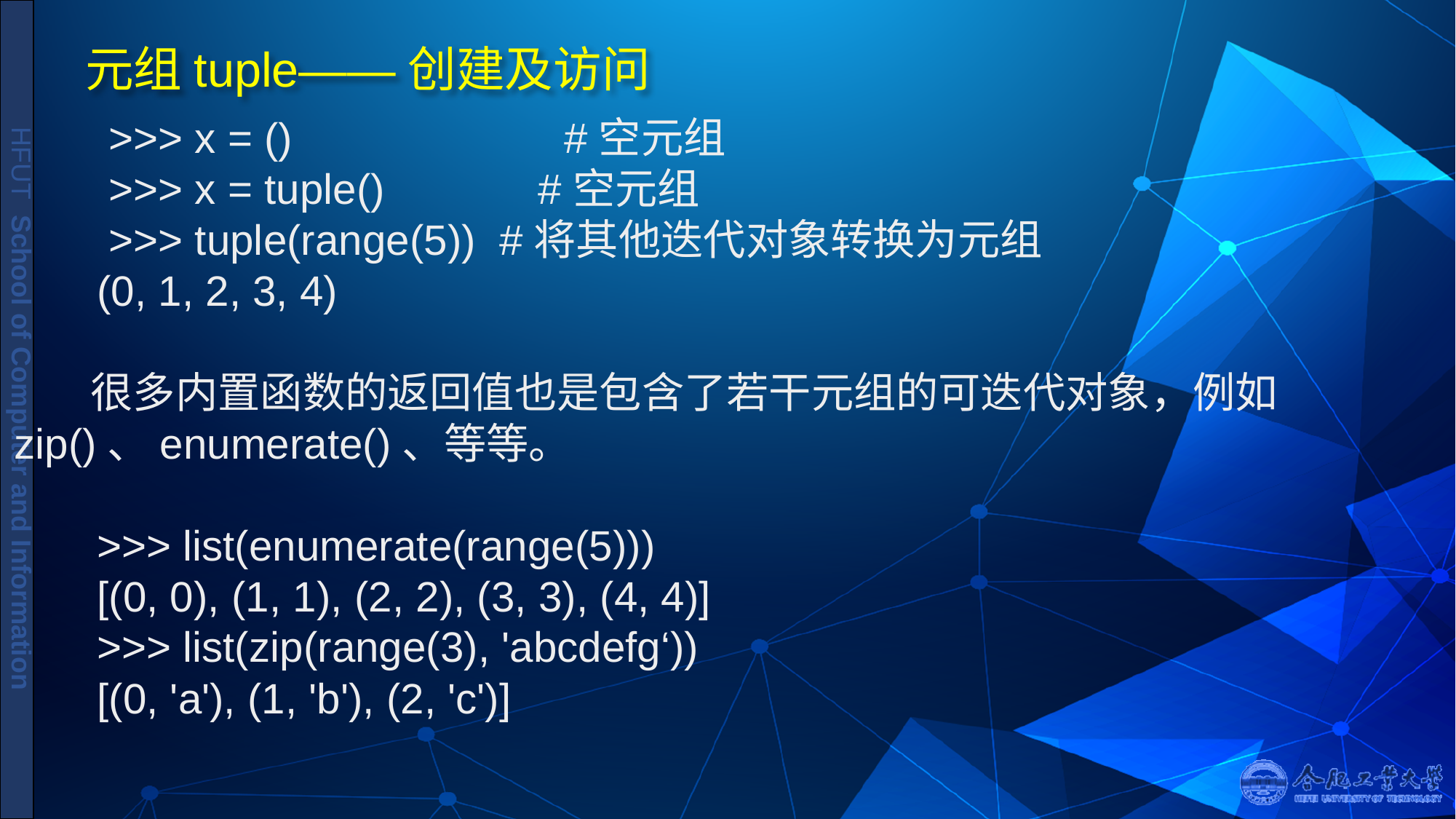

# 元组tuple——创建及访问
        >>> x = ()                       #空元组
        >>> x = tuple()             #空元组
        >>> tuple(range(5))  #将其他迭代对象转换为元组
       (0, 1, 2, 3, 4)

       很多内置函数的返回值也是包含了若干元组的可迭代对象，例如zip()、enumerate()、等等。

       >>> list(enumerate(range(5)))
       [(0, 0), (1, 1), (2, 2), (3, 3), (4, 4)]
       >>> list(zip(range(3), 'abcdefg‘))
       [(0, 'a'), (1, 'b'), (2, 'c')]